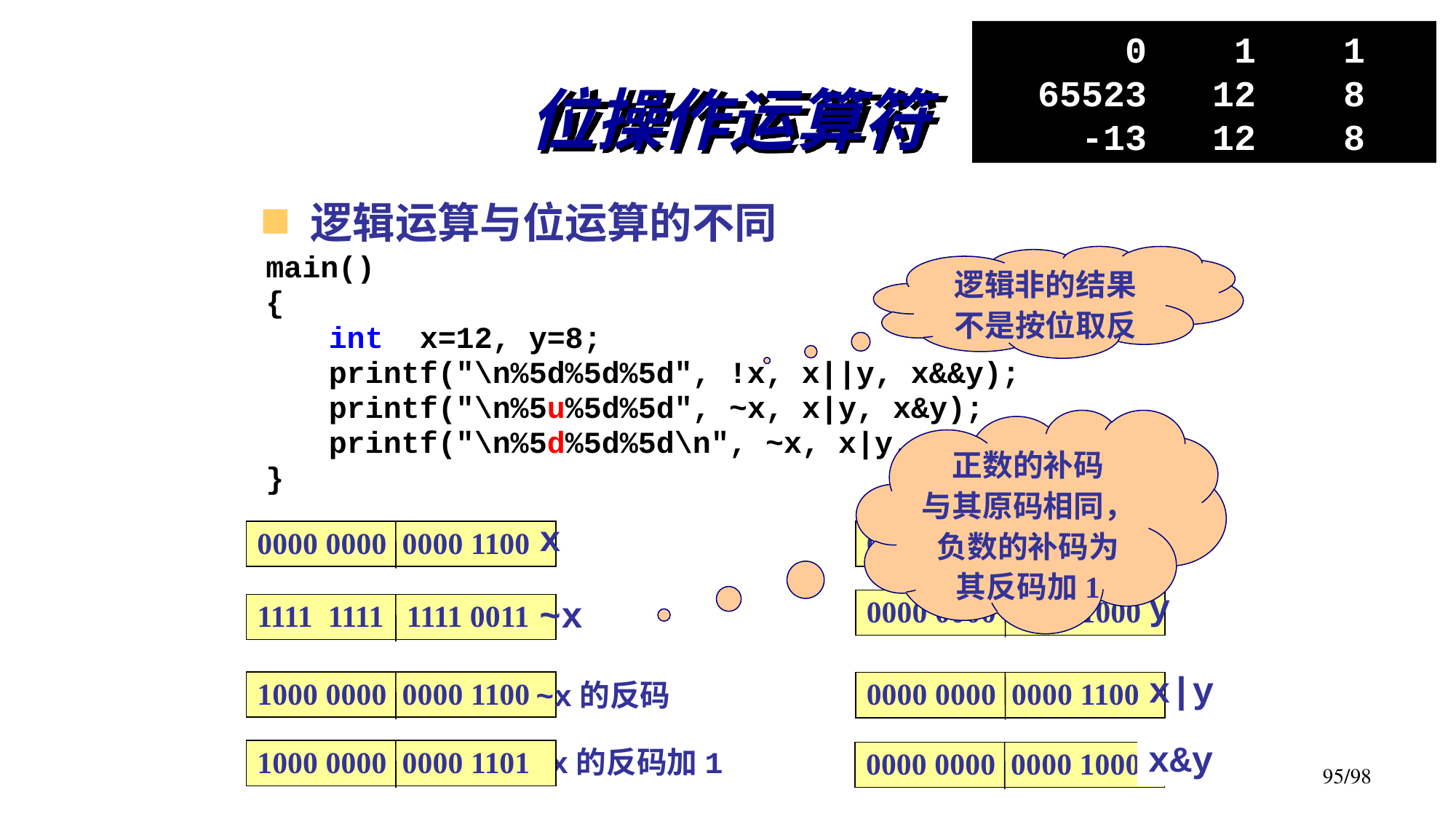

0    1    1
65523   12    8
  -13   12    8
# 位操作运算符
逻辑运算与位运算的不同
main()
{
	 int  x=12, y=8;
	 printf("\n%5d%5d%5d", !x, x||y, x&&y);
	 printf("\n%5u%5d%5d", ~x, x|y, x&y);
	 printf("\n%5d%5d%5d\n", ~x, x|y, x&y);
}
逻辑非的结果
不是按位取反
正数的补码
与其原码相同，
负数的补码为
其反码加1
x
0000 0000  0000 1100

x
0000 0000  0000 1100

y
0000 0000  0000 1000

~x
1111  1111   1111 0011

x|y
0000 0000  0000 1100

1000 0000  0000 1100

~x的反码
x&y
0000 0000  0000 1000

1000 0000  0000 1101

~x的反码加1